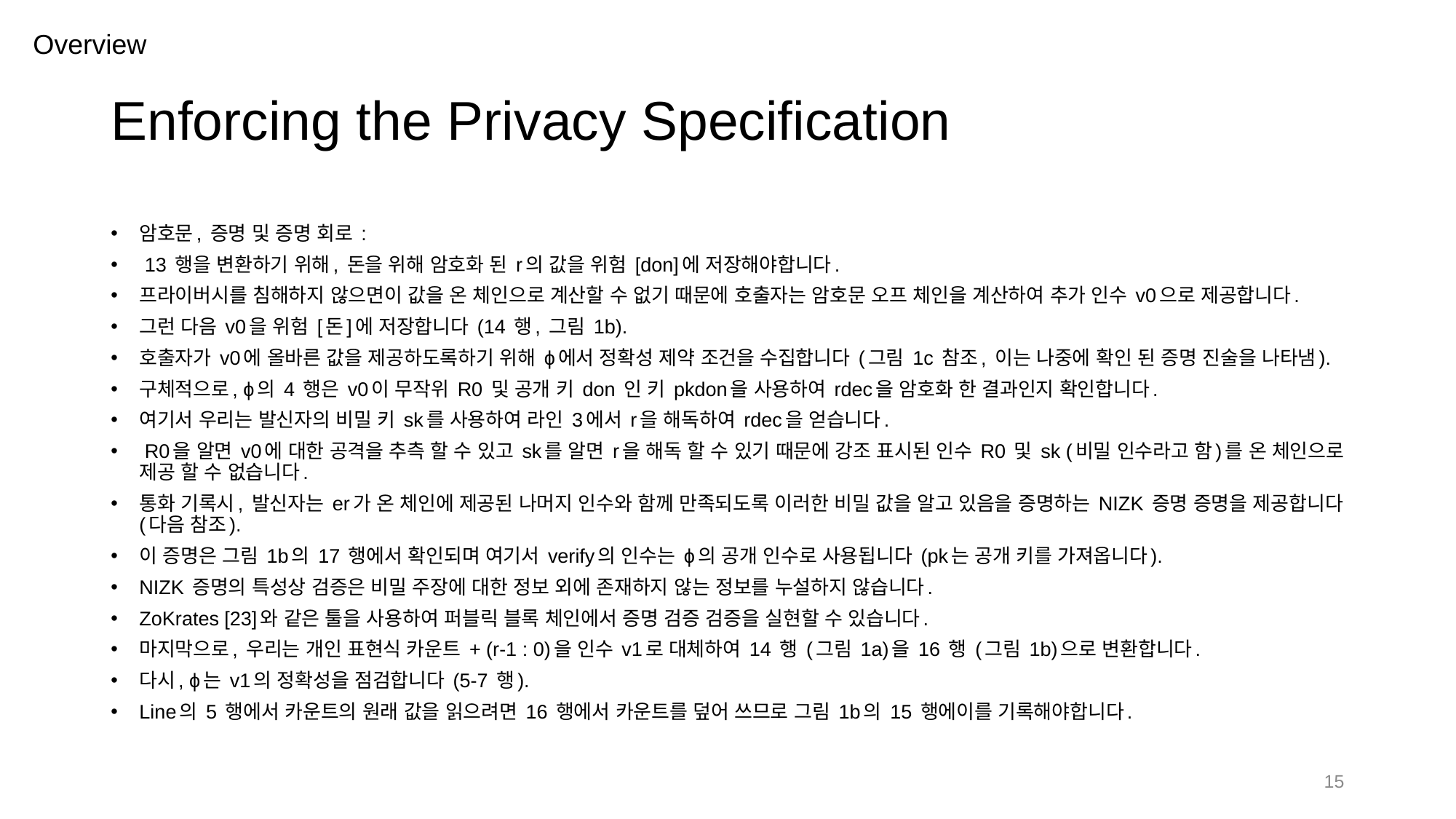

Overview
# Enforcing the Privacy Specification
암호문, 증명 및 증명 회로 :
 13 행을 변환하기 위해, 돈을 위해 암호화 된 r의 값을 위험 [don]에 저장해야합니다.
프라이버시를 침해하지 않으면이 값을 온 체인으로 계산할 수 없기 때문에 호출자는 암호문 오프 체인을 계산하여 추가 인수 v0으로 제공합니다.
그런 다음 v0을 위험 [돈]에 저장합니다 (14 행, 그림 1b).
호출자가 v0에 올바른 값을 제공하도록하기 위해 ϕ에서 정확성 제약 조건을 수집합니다 (그림 1c 참조, 이는 나중에 확인 된 증명 진술을 나타냄).
구체적으로, ϕ의 4 행은 v0이 무작위 R0 및 공개 키 don 인 키 pkdon을 사용하여 rdec을 암호화 한 결과인지 확인합니다.
여기서 우리는 발신자의 비밀 키 sk를 사용하여 라인 3에서 r을 해독하여 rdec을 얻습니다.
 R0을 알면 v0에 대한 공격을 추측 할 수 있고 sk를 알면 r을 해독 할 수 있기 때문에 강조 표시된 인수 R0 및 sk (비밀 인수라고 함)를 온 체인으로 제공 할 수 없습니다.
통화 기록시, 발신자는 er가 온 체인에 제공된 나머지 인수와 함께 만족되도록 이러한 비밀 값을 알고 있음을 증명하는 NIZK 증명 증명을 제공합니다 (다음 참조).
이 증명은 그림 1b의 17 행에서 확인되며 여기서 verify의 인수는 ϕ의 공개 인수로 사용됩니다 (pk는 공개 키를 가져옵니다).
NIZK 증명의 특성상 검증은 비밀 주장에 대한 정보 외에 존재하지 않는 정보를 누설하지 않습니다.
ZoKrates [23]와 같은 툴을 사용하여 퍼블릭 블록 체인에서 증명 검증 검증을 실현할 수 있습니다.
마지막으로, 우리는 개인 표현식 카운트 + (r-1 : 0)을 인수 v1로 대체하여 14 행 (그림 1a)을 16 행 (그림 1b)으로 변환합니다.
다시, ϕ는 v1의 정확성을 점검합니다 (5-7 행).
Line의 5 행에서 카운트의 원래 값을 읽으려면 16 행에서 카운트를 덮어 쓰므로 그림 1b의 15 행에이를 기록해야합니다.
15